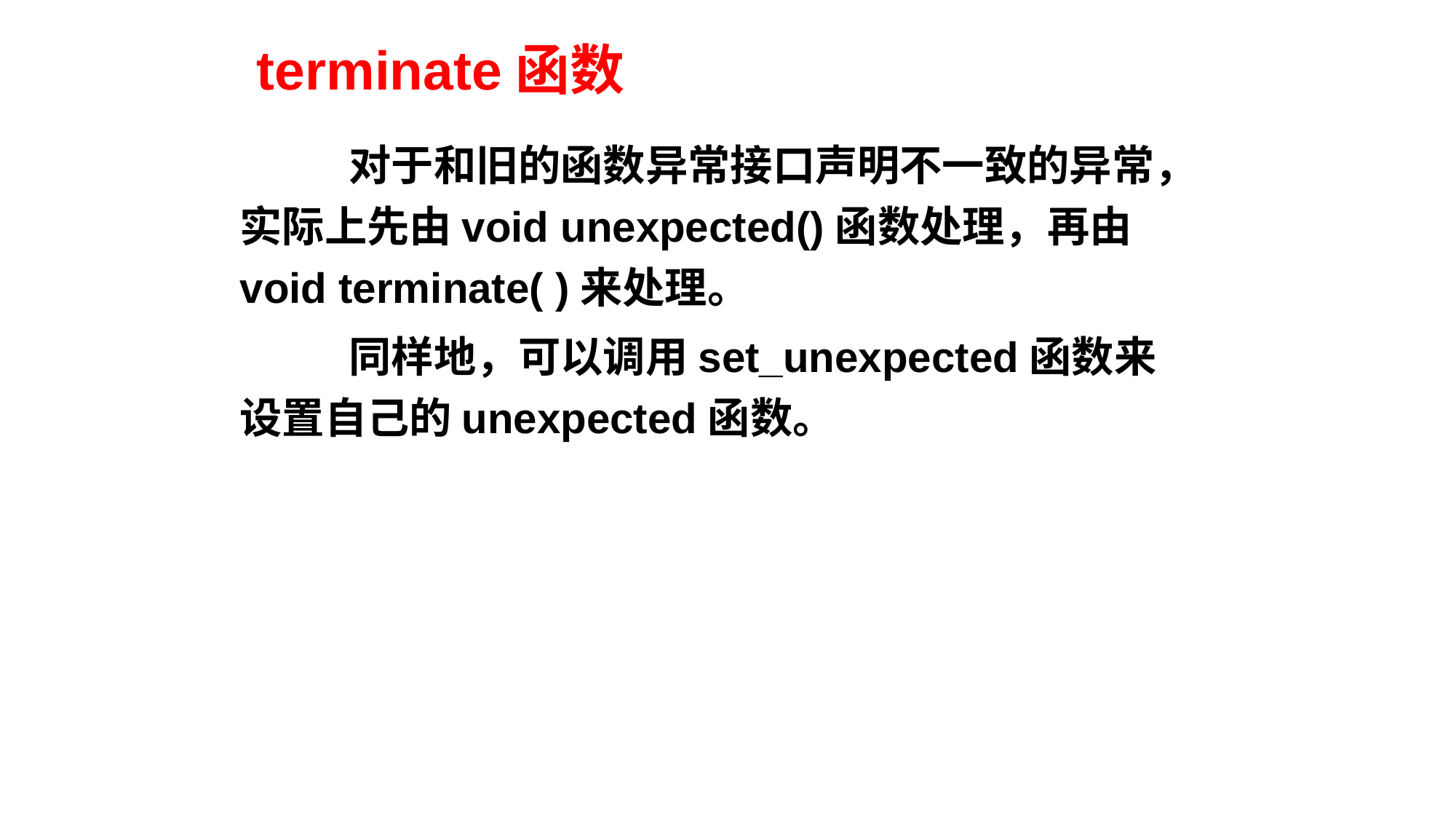

# terminate函数
	对于和旧的函数异常接口声明不一致的异常，实际上先由void unexpected()函数处理，再由void terminate( )来处理。
	同样地，可以调用set_unexpected函数来设置自己的unexpected函数。